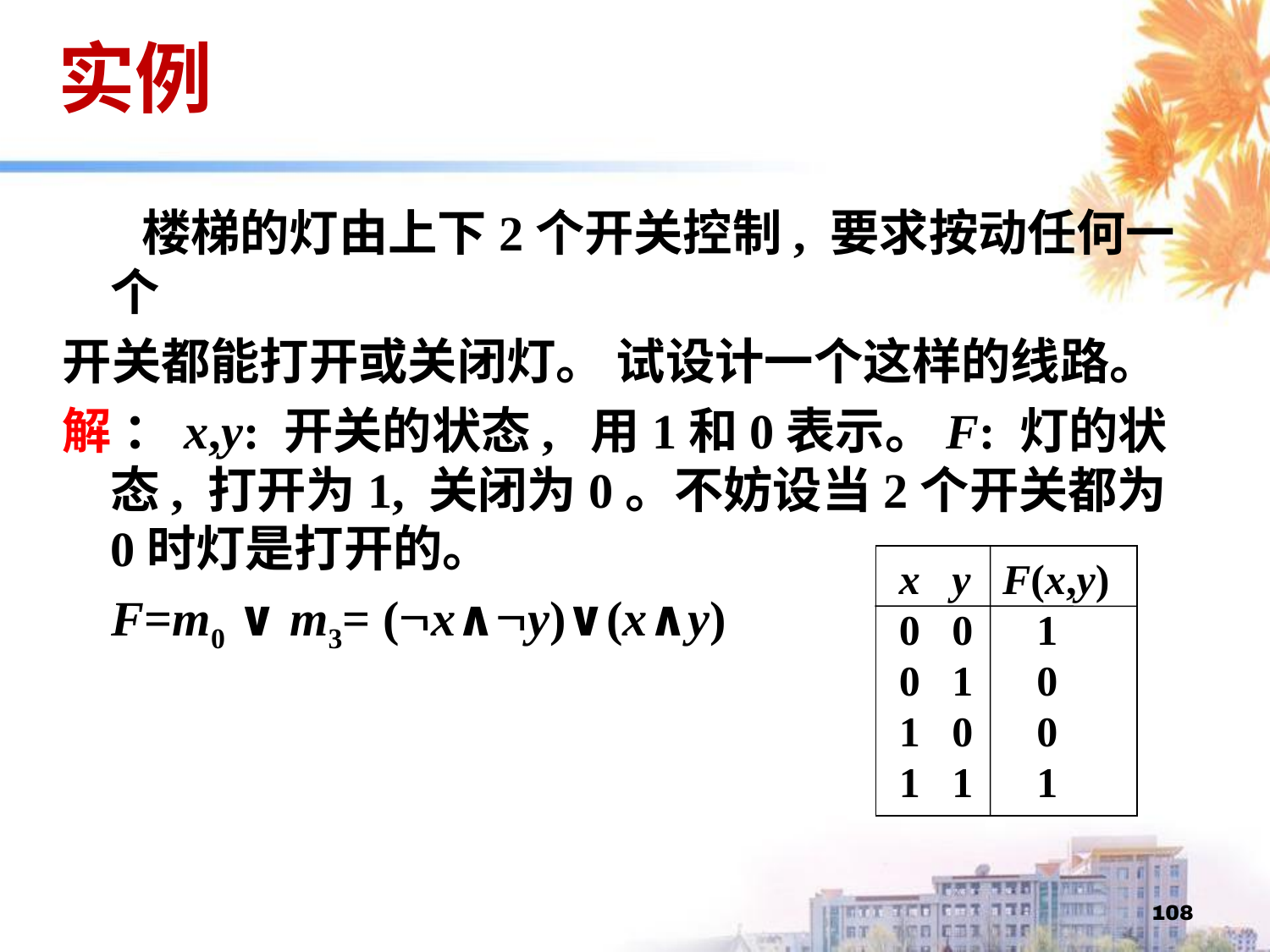

# 实例
      楼梯的灯由上下2个开关控制, 要求按动任何一个
开关都能打开或关闭灯。 试设计一个这样的线路。
解 ：x,y: 开关的状态,  用1和0表示。F: 灯的状态, 打开为1, 关闭为0。不妨设当2个开关都为0时灯是打开的。
    F=m0 ∨ m3= (¬x∧¬y)∨(x∧y)

 x   y   F(x,y)
 0   0      1
 0   1      0
 1   0      0
 1   1      1
108